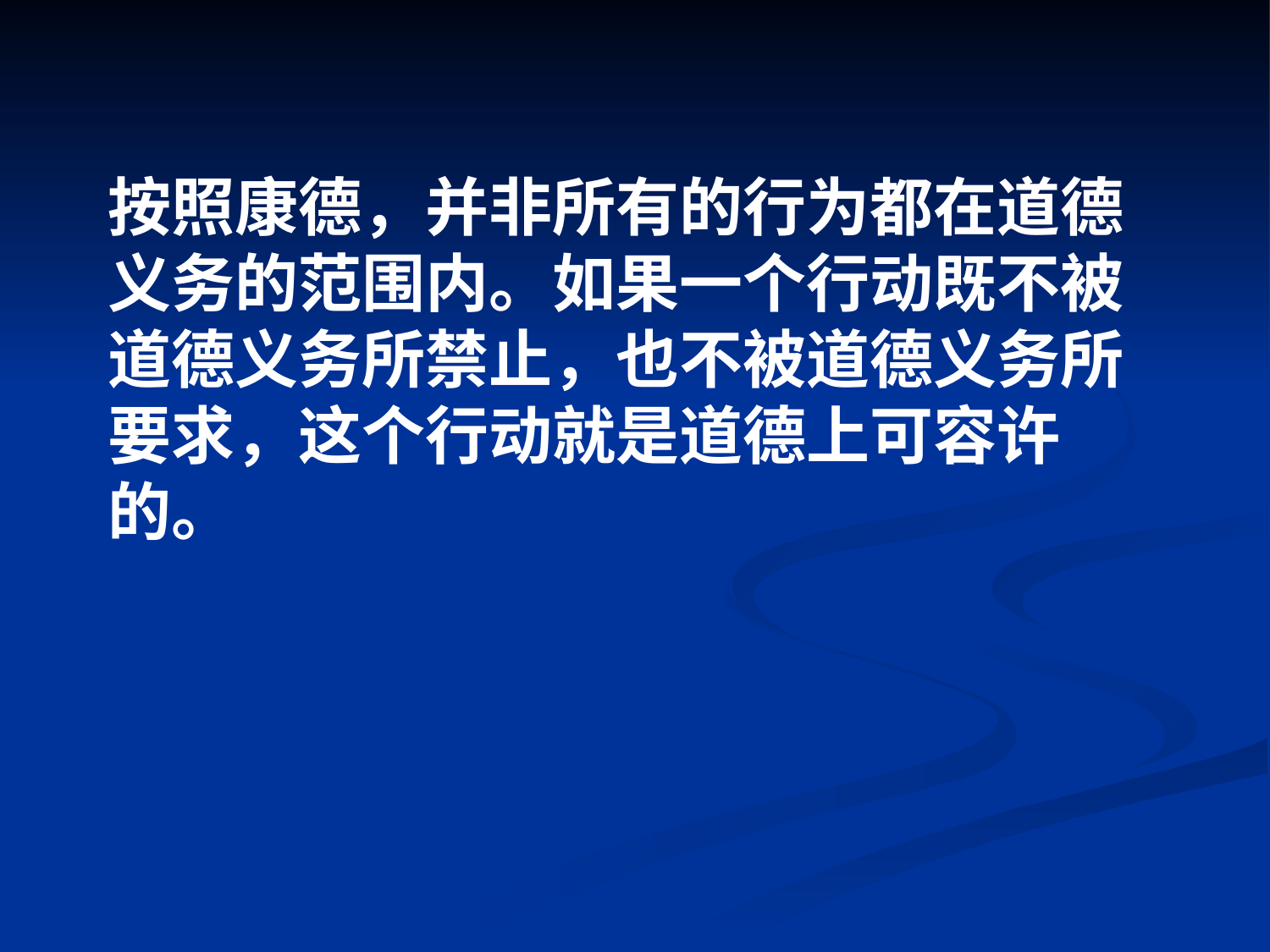

按照康德，并非所有的行为都在道德义务的范围内。如果一个行动既不被道德义务所禁止，也不被道德义务所要求，这个行动就是道德上可容许的。